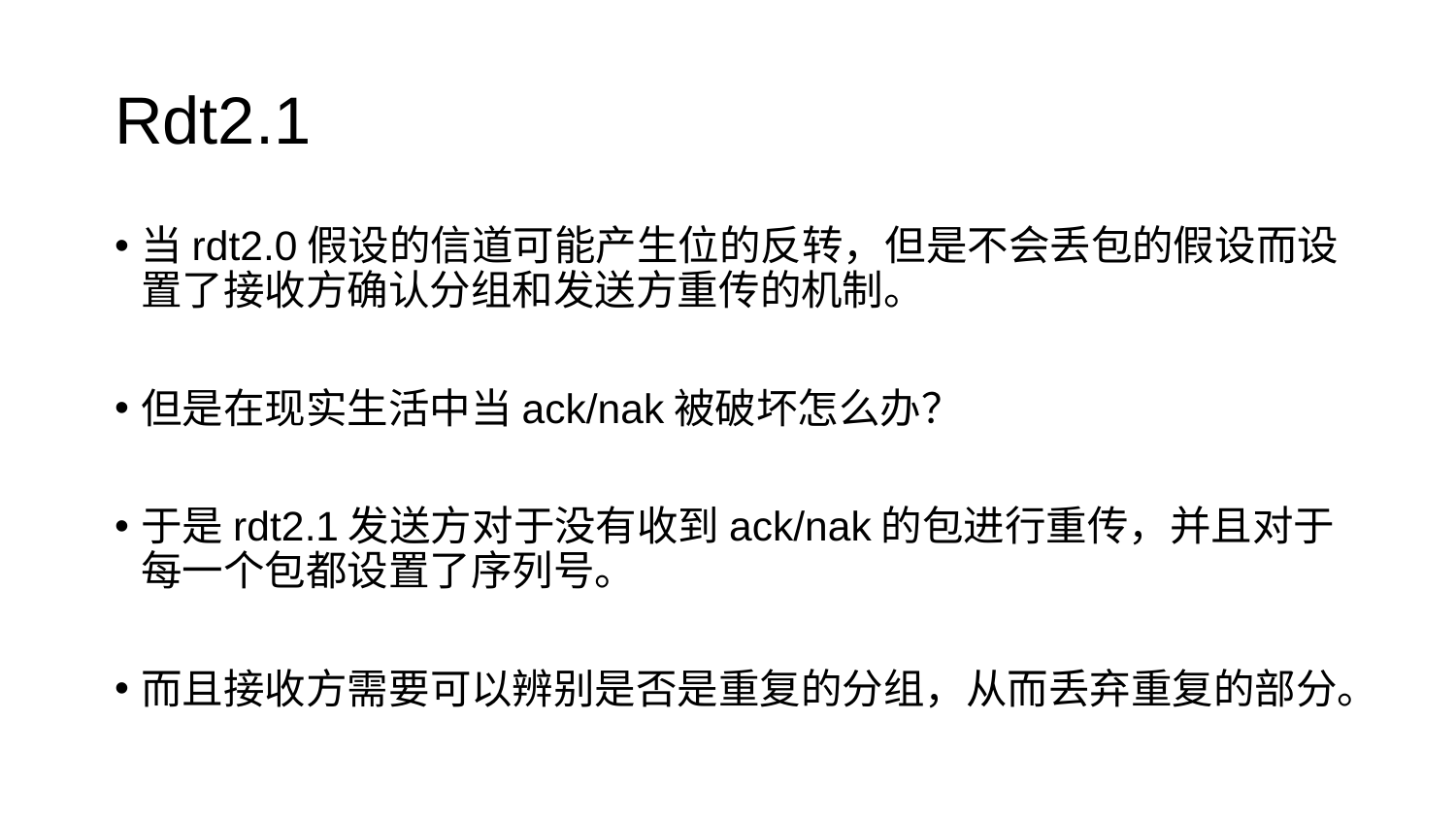

# Rdt2.1
当rdt2.0假设的信道可能产生位的反转，但是不会丢包的假设而设置了接收方确认分组和发送方重传的机制。

但是在现实生活中当ack/nak被破坏怎么办？

于是rdt2.1发送方对于没有收到ack/nak的包进行重传，并且对于每一个包都设置了序列号。

而且接收方需要可以辨别是否是重复的分组，从而丢弃重复的部分。